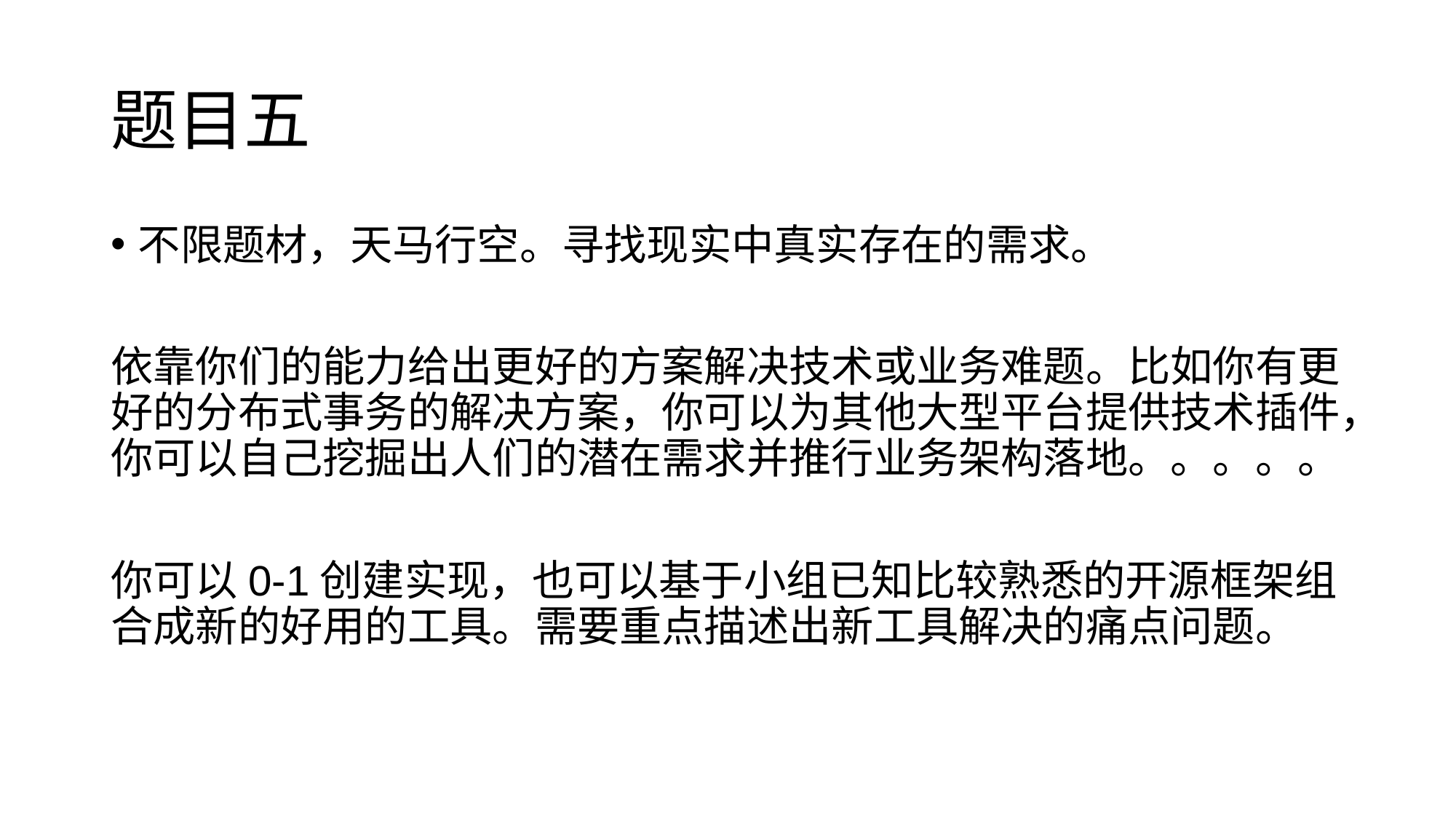

# 题目五
不限题材，天马行空。寻找现实中真实存在的需求。

依靠你们的能力给出更好的方案解决技术或业务难题。比如你有更好的分布式事务的解决方案，你可以为其他大型平台提供技术插件，你可以自己挖掘出人们的潜在需求并推行业务架构落地。。。。。

你可以0-1创建实现，也可以基于小组已知比较熟悉的开源框架组合成新的好用的工具。需要重点描述出新工具解决的痛点问题。